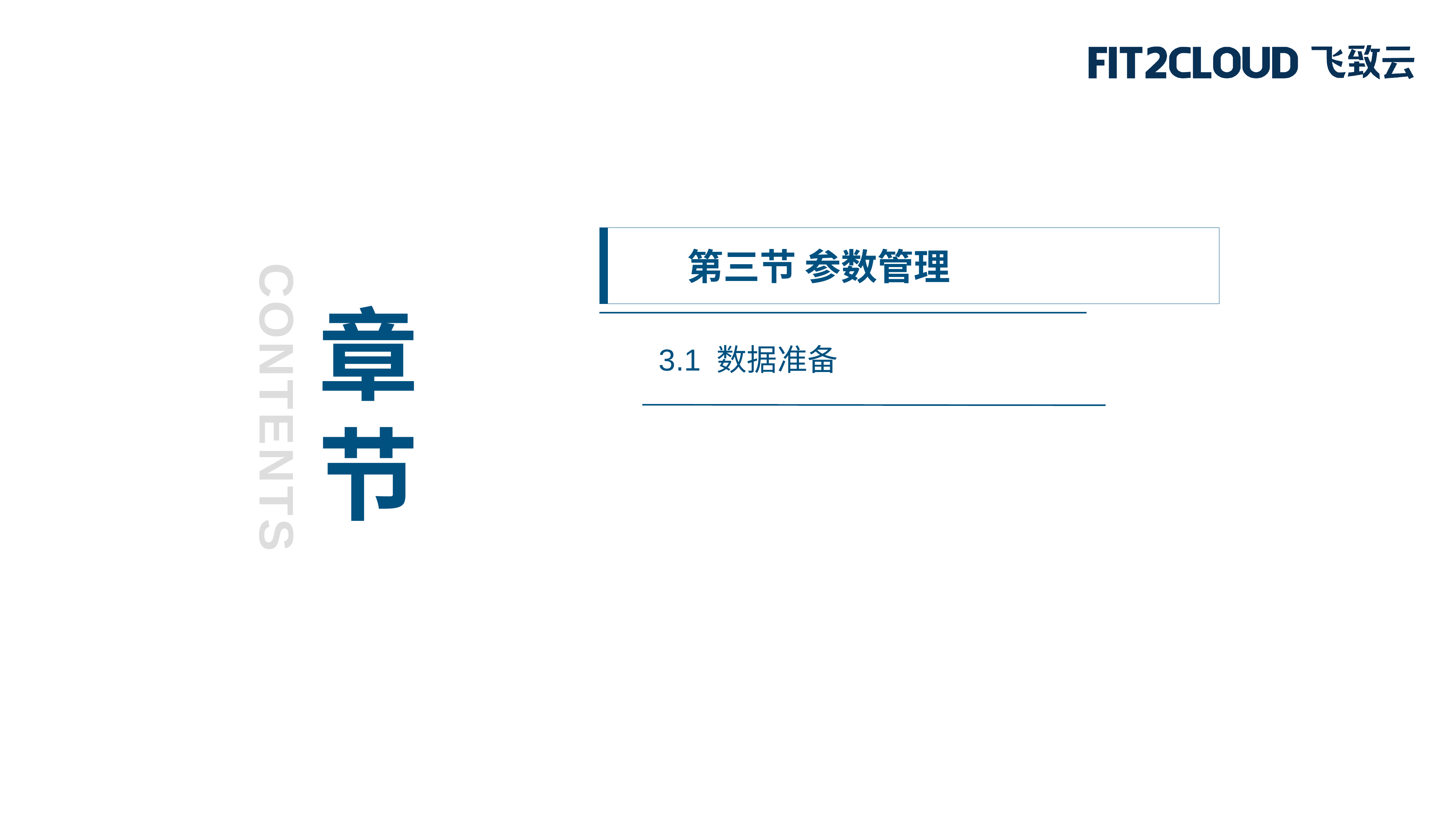

第三节 参数管理

章
节

3.1 数据准备
CONTENTS